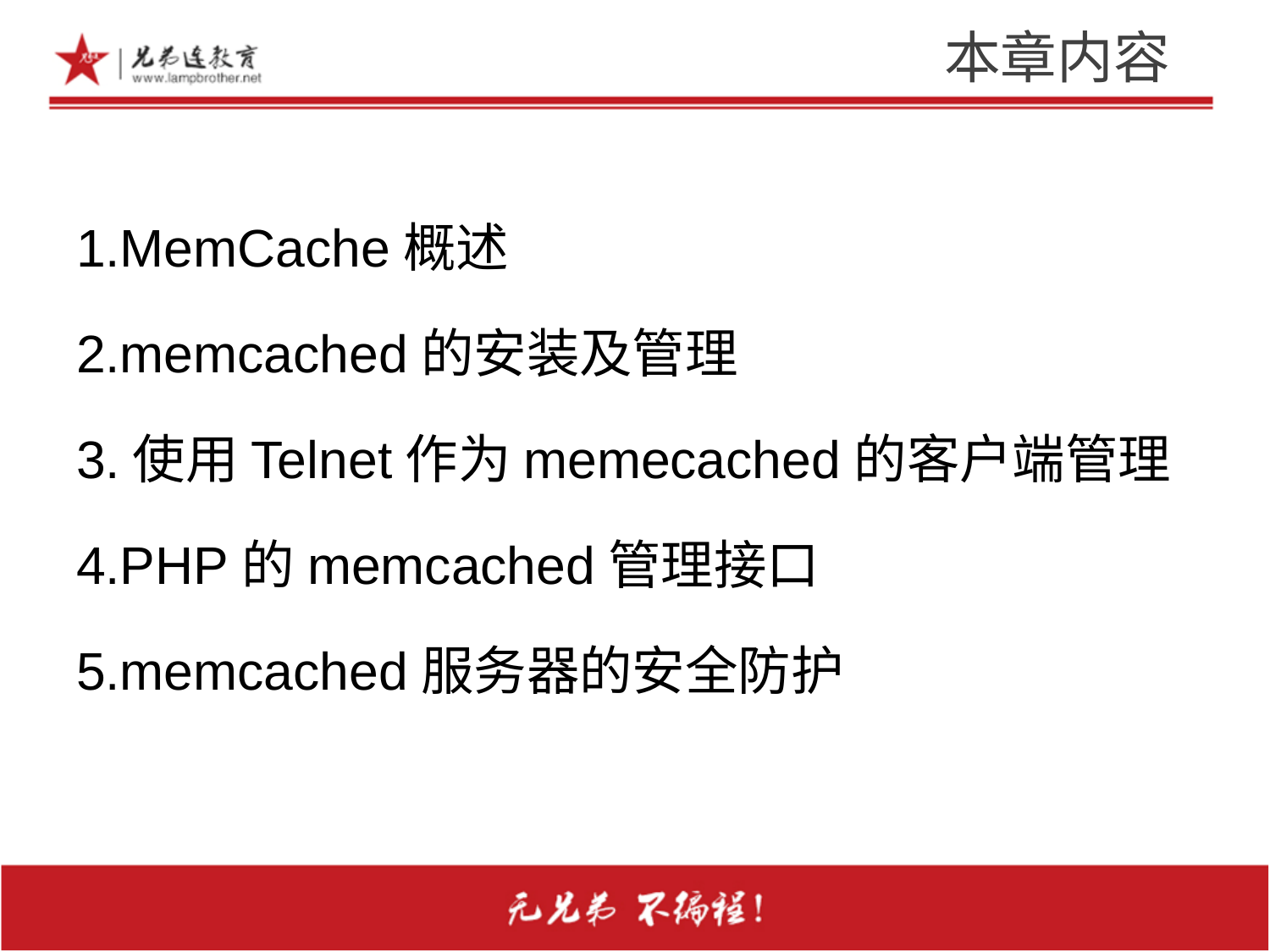

# 本章内容
1.MemCache概述
2.memcached的安装及管理
3.使用Telnet作为memecached的客户端管理
4.PHP的memcached管理接口
5.memcached服务器的安全防护